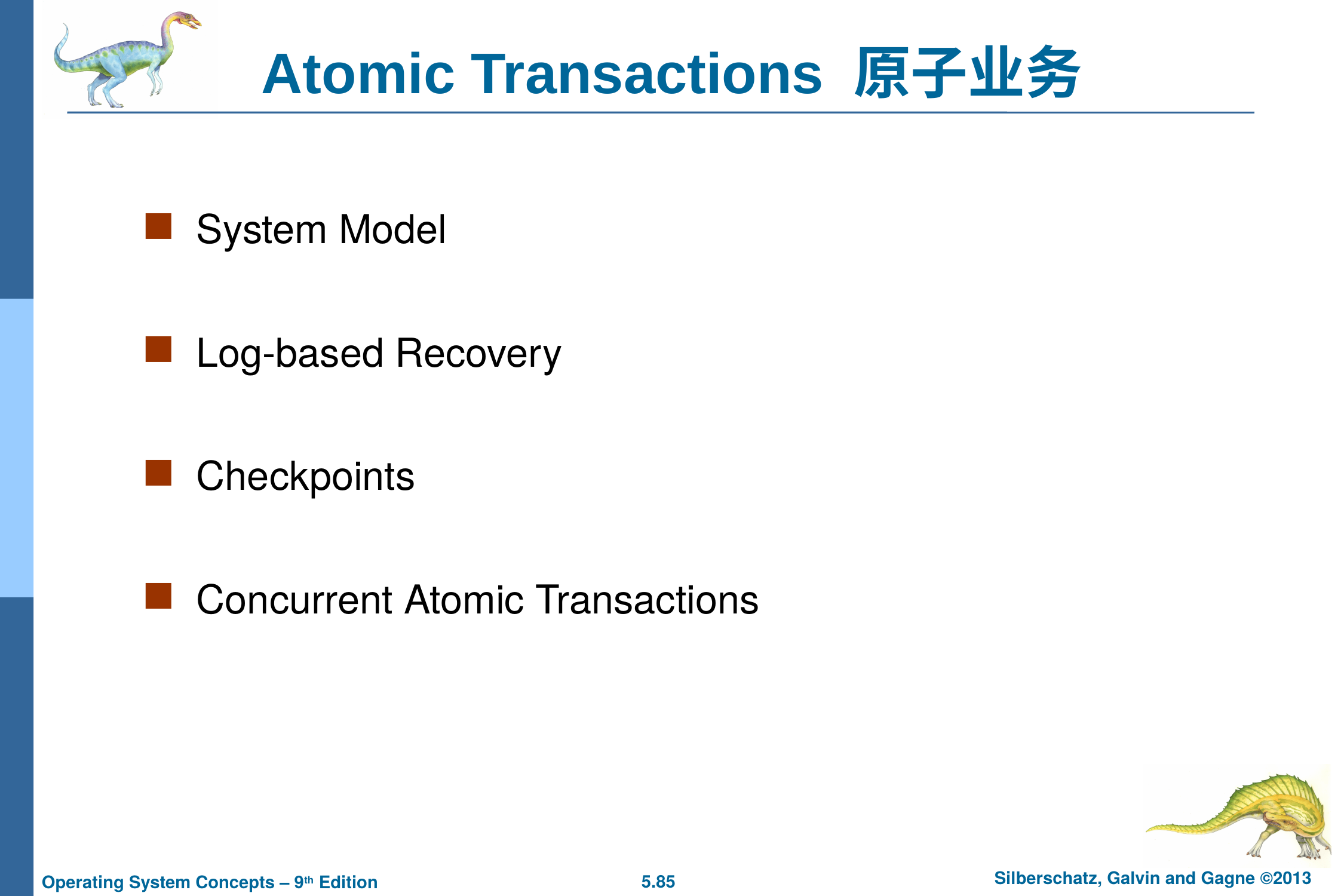

# Atomic Transactions 原子业务

System Model

Log-based Recovery

Checkpoints

Concurrent Atomic Transactions